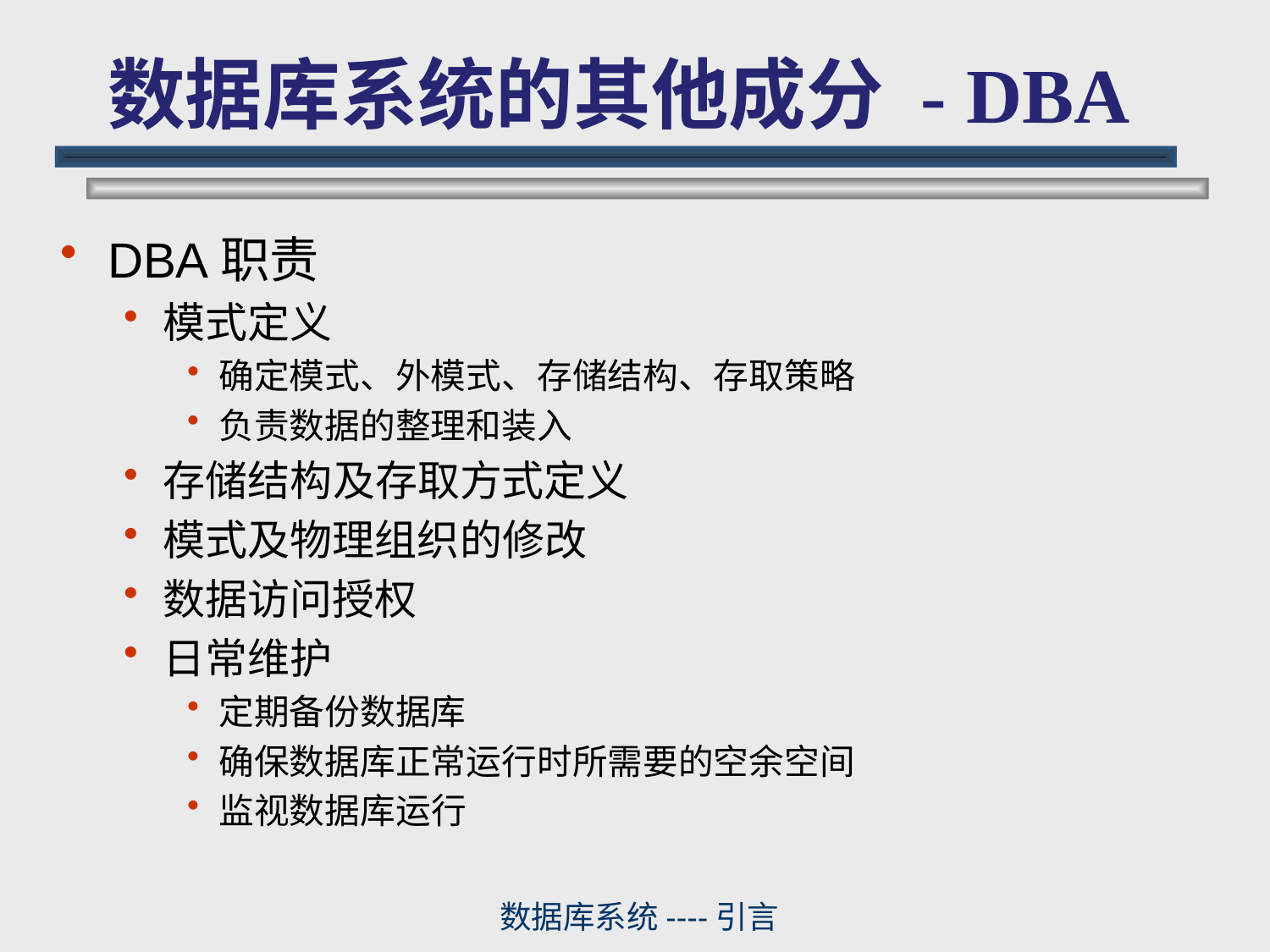

# 数据库系统的其他成分 - DBA
DBA职责
模式定义
确定模式、外模式、存储结构、存取策略
负责数据的整理和装入
存储结构及存取方式定义
模式及物理组织的修改
数据访问授权
日常维护
定期备份数据库
确保数据库正常运行时所需要的空余空间
监视数据库运行
数据库系统----引言